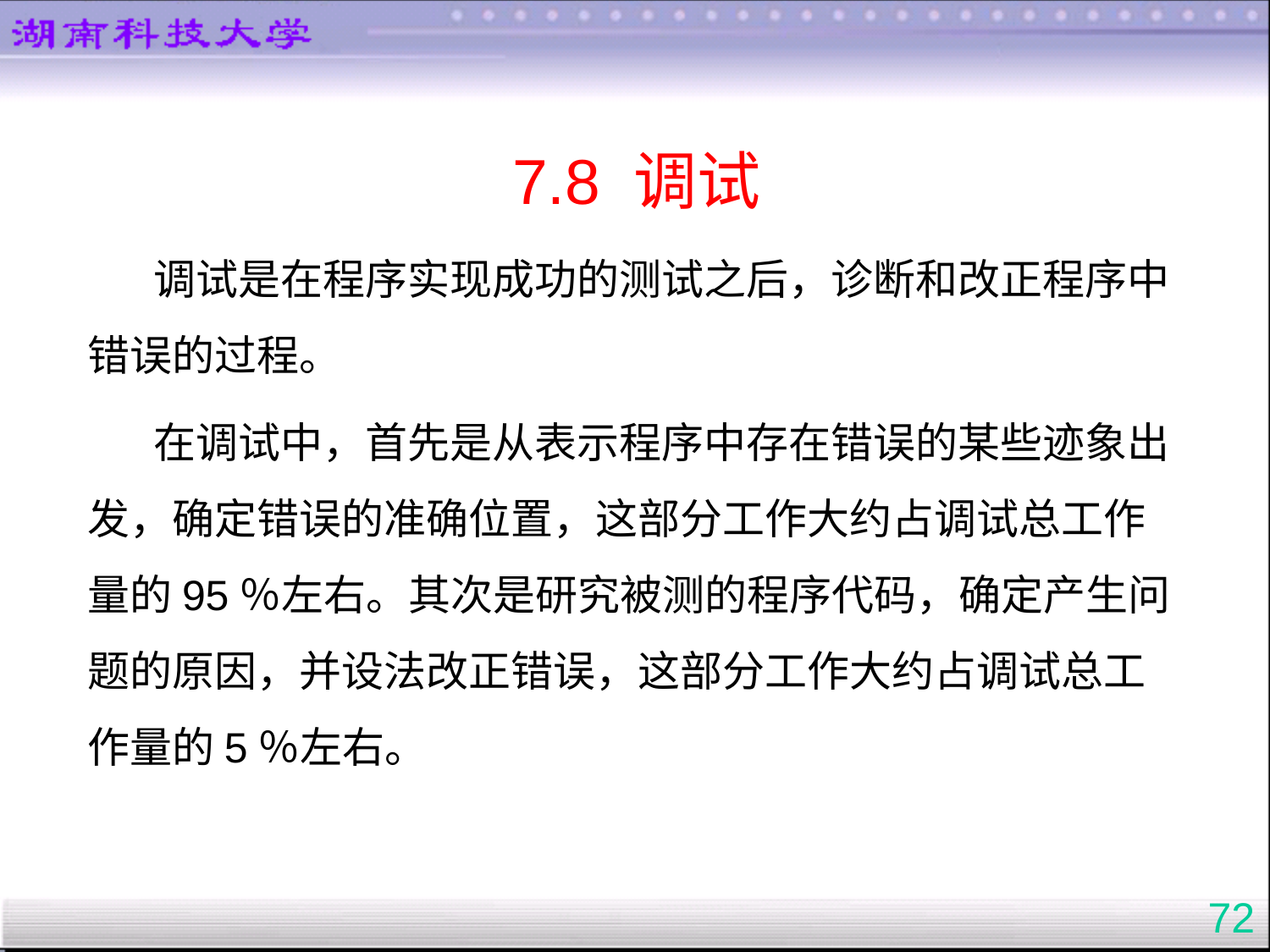

7.8 调试
      调试是在程序实现成功的测试之后，诊断和改正程序中错误的过程。
      在调试中，首先是从表示程序中存在错误的某些迹象出发，确定错误的准确位置，这部分工作大约占调试总工作量的95％左右。其次是研究被测的程序代码，确定产生问题的原因，并设法改正错误，这部分工作大约占调试总工作量的5％左右。
72